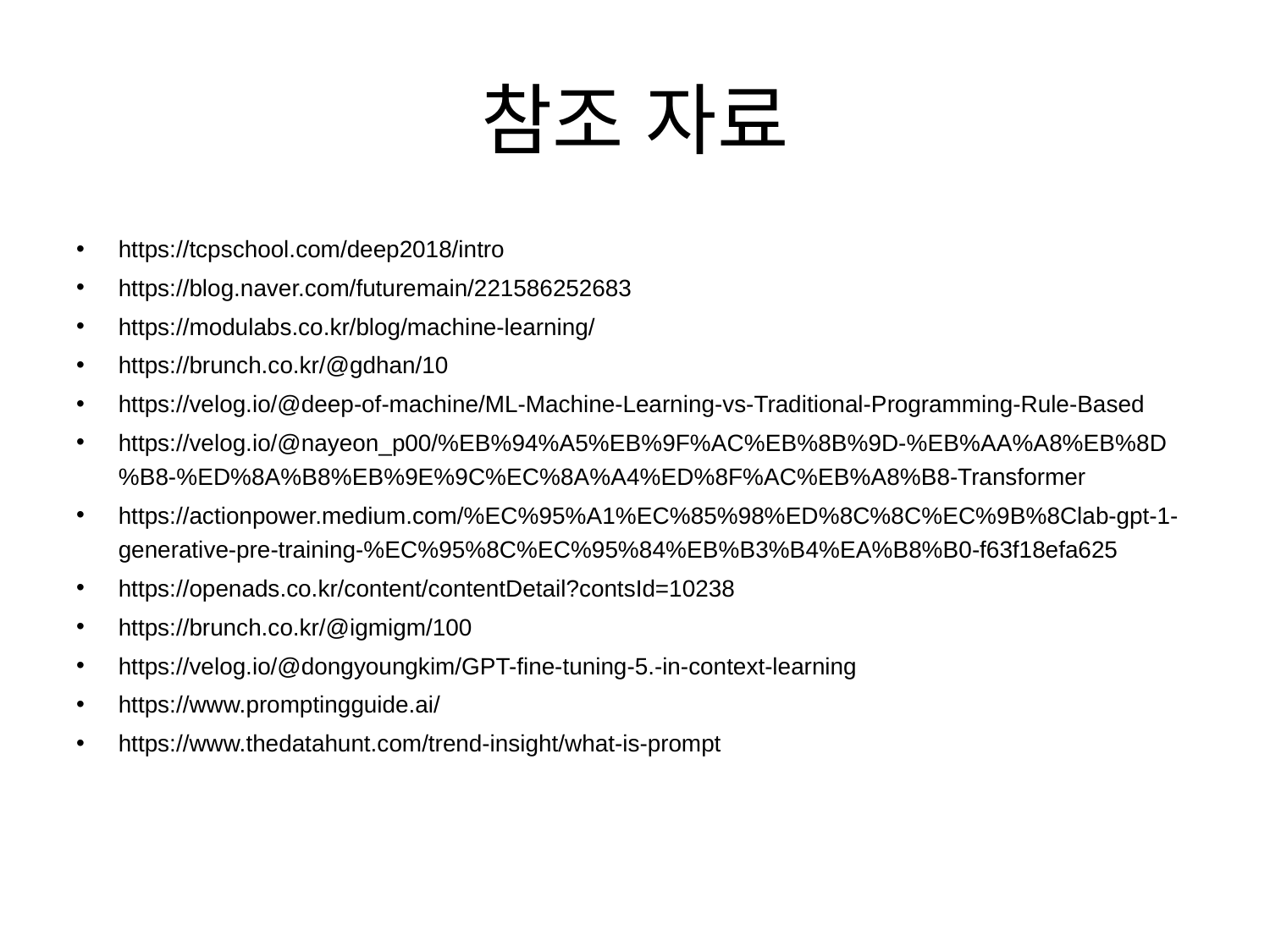

https://tcpschool.com/deep2018/intro
https://blog.naver.com/futuremain/221586252683
https://modulabs.co.kr/blog/machine-learning/
https://brunch.co.kr/@gdhan/10
https://velog.io/@deep-of-machine/ML-Machine-Learning-vs-Traditional-Programming-Rule-Based
https://velog.io/@nayeon_p00/%EB%94%A5%EB%9F%AC%EB%8B%9D-%EB%AA%A8%EB%8D%B8-%ED%8A%B8%EB%9E%9C%EC%8A%A4%ED%8F%AC%EB%A8%B8-Transformer
https://actionpower.medium.com/%EC%95%A1%EC%85%98%ED%8C%8C%EC%9B%8Clab-gpt-1-generative-pre-training-%EC%95%8C%EC%95%84%EB%B3%B4%EA%B8%B0-f63f18efa625
https://openads.co.kr/content/contentDetail?contsId=10238
https://brunch.co.kr/@igmigm/100
https://velog.io/@dongyoungkim/GPT-fine-tuning-5.-in-context-learning
https://www.promptingguide.ai/
https://www.thedatahunt.com/trend-insight/what-is-prompt

# 참조 자료